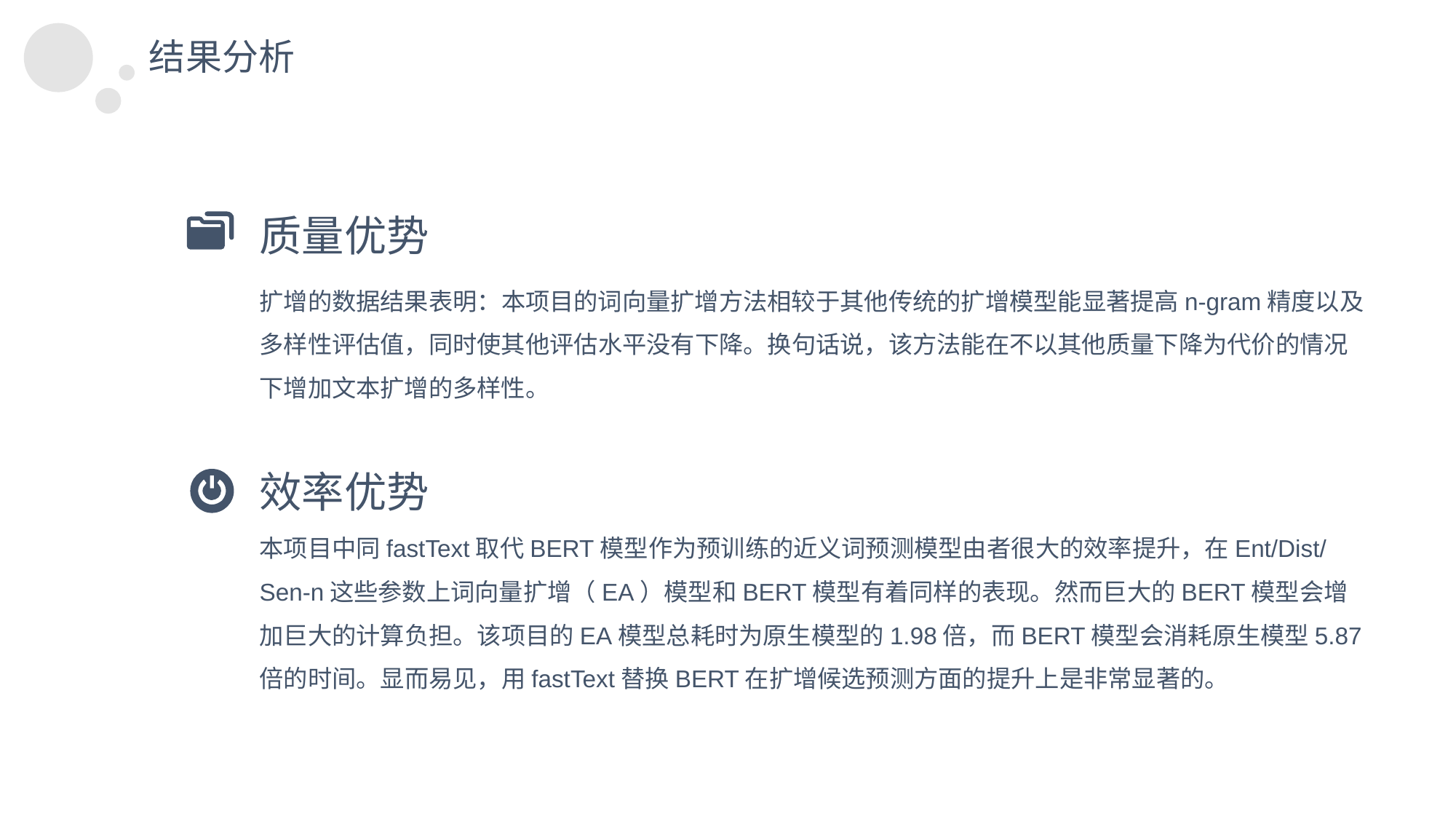

结果分析
质量优势
扩增的数据结果表明：本项目的词向量扩增方法相较于其他传统的扩增模型能显著提高n-gram精度以及多样性评估值，同时使其他评估水平没有下降。换句话说，该方法能在不以其他质量下降为代价的情况下增加文本扩增的多样性。

效率优势
本项目中同fastText取代BERT模型作为预训练的近义词预测模型由者很大的效率提升，在Ent/Dist/Sen-n这些参数上词向量扩增（EA）模型和BERT模型有着同样的表现。然而巨大的BERT模型会增加巨大的计算负担。该项目的EA模型总耗时为原生模型的1.98倍，而BERT模型会消耗原生模型5.87倍的时间。显而易见，用fastText替换BERT在扩增候选预测方面的提升上是非常显著的。